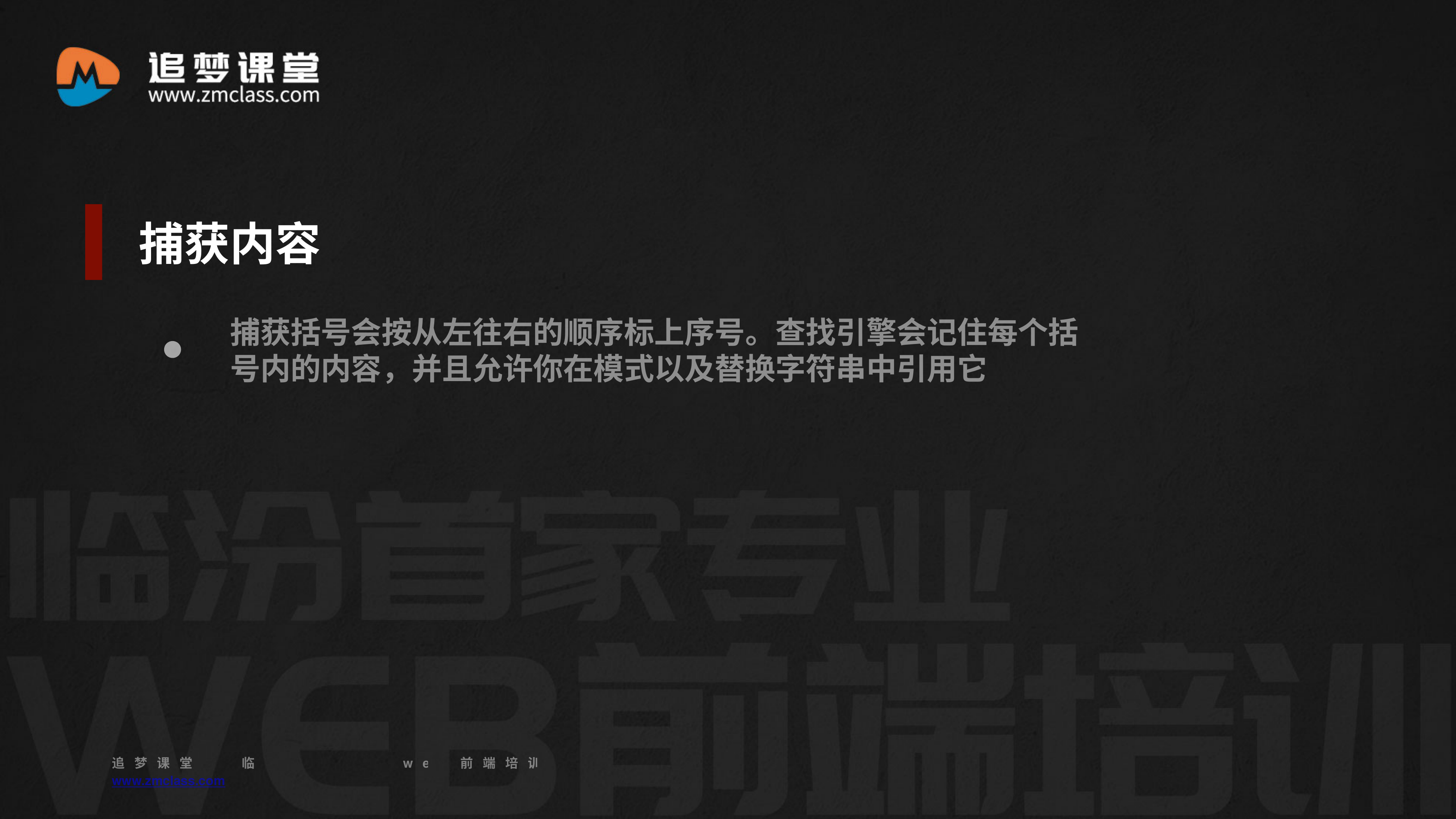

捕获内容
捕获括号会按从左往右的顺序标上序号。查找引擎会记住每个括号内的内容，并且允许你在模式以及替换字符串中引用它

追梦课堂   临汾首家专业的web前端培训机构                                                          www.zmclass.com
34